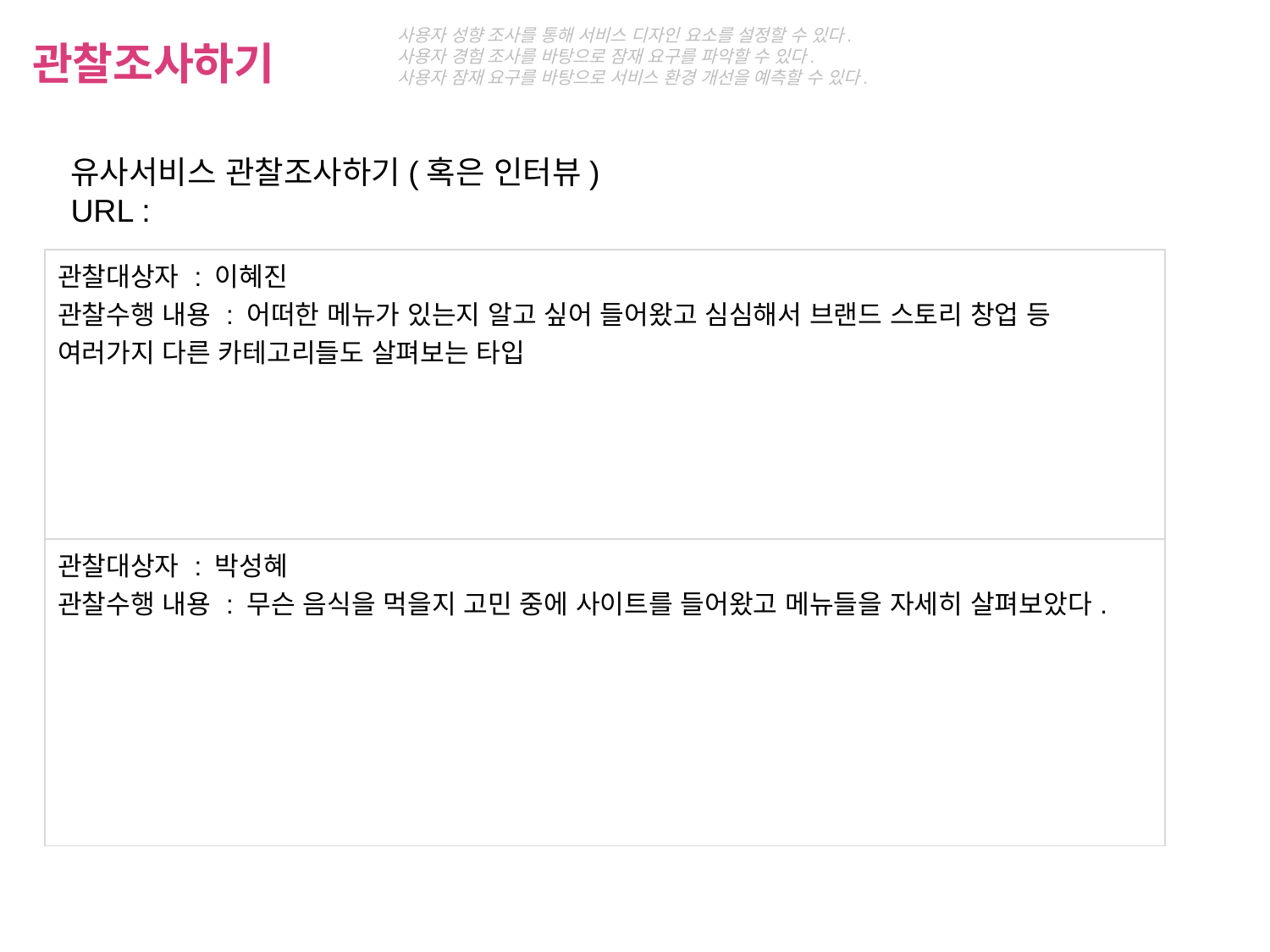

사용자 성향 조사를 통해 서비스 디자인 요소를 설정할 수 있다.
사용자 경험 조사를 바탕으로 잠재 요구를 파악할 수 있다.
사용자 잠재 요구를 바탕으로 서비스 환경 개선을 예측할 수 있다.
관찰조사하기
유사서비스 관찰조사하기(혹은 인터뷰)
URL :
| 관찰대상자 : 이혜진 관찰수행 내용 : 어떠한 메뉴가 있는지 알고 싶어 들어왔고 심심해서 브랜드 스토리 창업 등 여러가지 다른 카테고리들도 살펴보는 타입 |
| --- |
| 관찰대상자 : 박성혜 관찰수행 내용 : 무슨 음식을 먹을지 고민 중에 사이트를 들어왔고 메뉴들을 자세히 살펴보았다. |